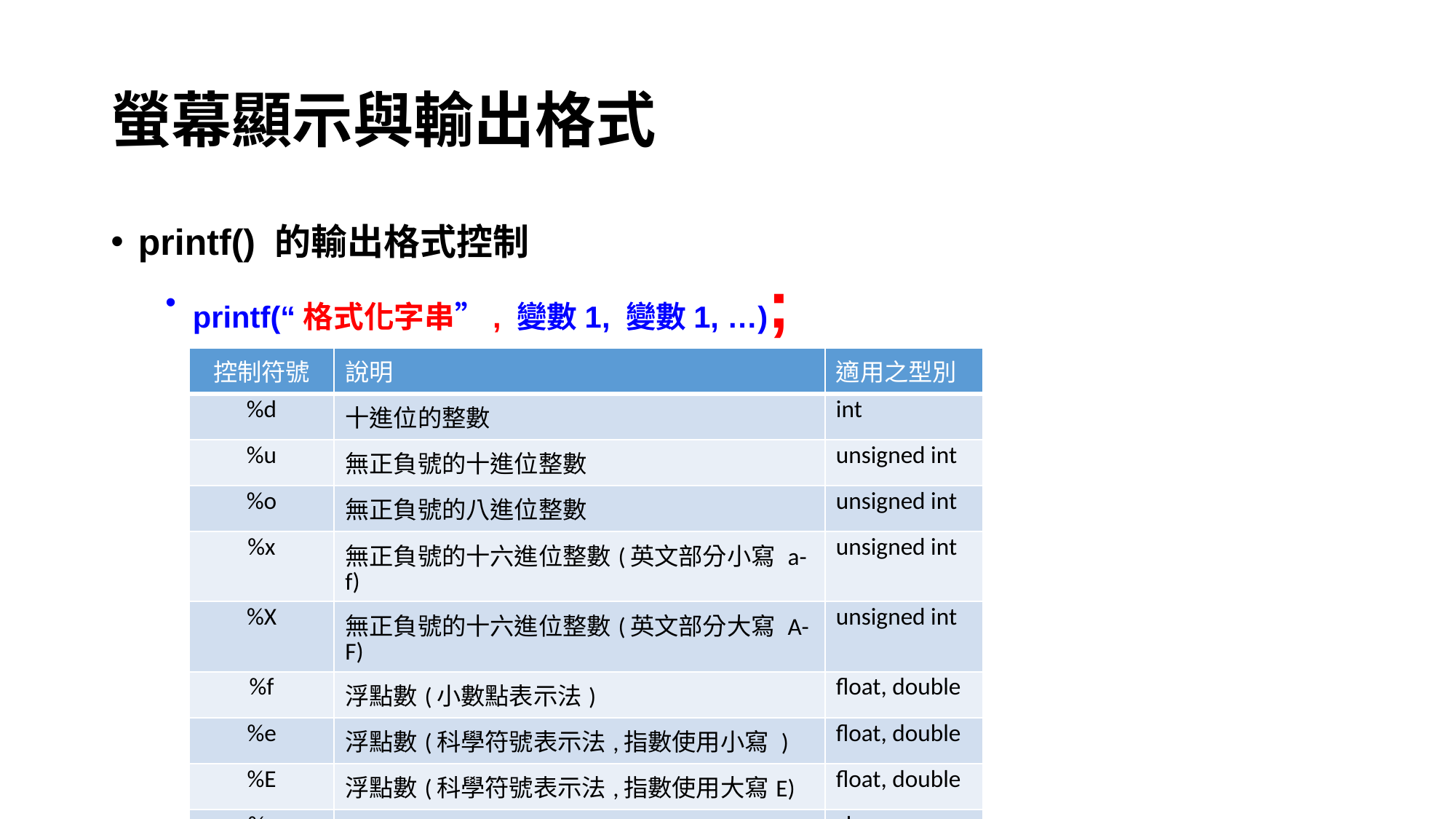

# 螢幕顯示與輸出格式
printf() 的輸出格式控制
printf(“格式化字串”, 變數1, 變數1, …);
| 控制符號 | 說明 | 適用之型別 |
| --- | --- | --- |
| %d | 十進位的整數 | int |
| %u | 無正負號的十進位整數 | unsigned int |
| %o | 無正負號的八進位整數 | unsigned int |
| %x | 無正負號的十六進位整數(英文部分小寫 a-f) | unsigned int |
| %X | 無正負號的十六進位整數(英文部分大寫 A-F) | unsigned int |
| %f | 浮點數(小數點表示法) | float, double |
| %e | 浮點數(科學符號表示法,指數使用小寫 ) | float, double |
| %E | 浮點數(科學符號表示法,指數使用大寫E) | float, double |
| %c | 輸出字元型別的資料 | char |